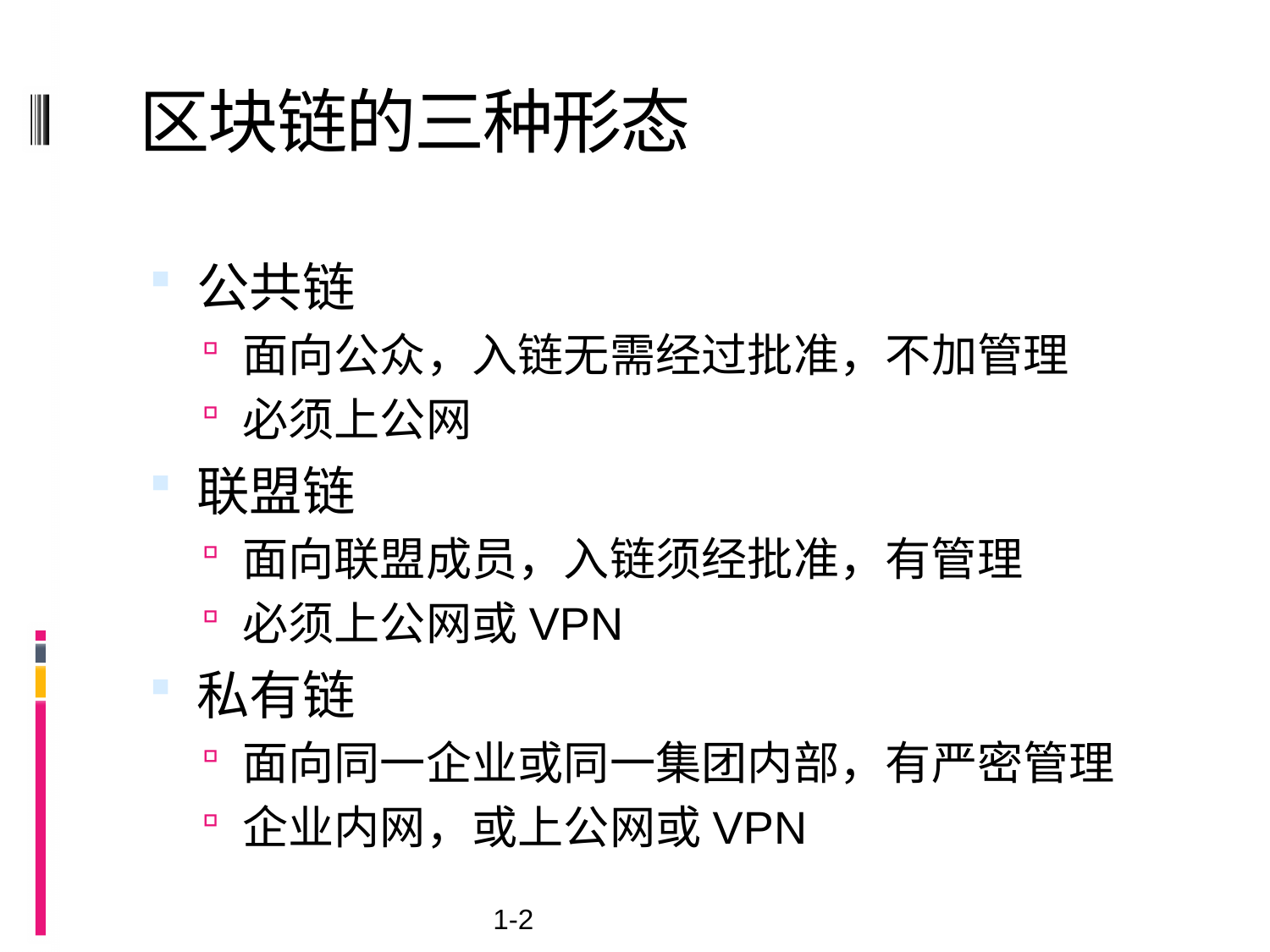

# 区块链的三种形态
公共链
面向公众，入链无需经过批准，不加管理
必须上公网
联盟链
面向联盟成员，入链须经批准，有管理
必须上公网或VPN
私有链
面向同一企业或同一集团内部，有严密管理
企业内网，或上公网或VPN
1-2
6